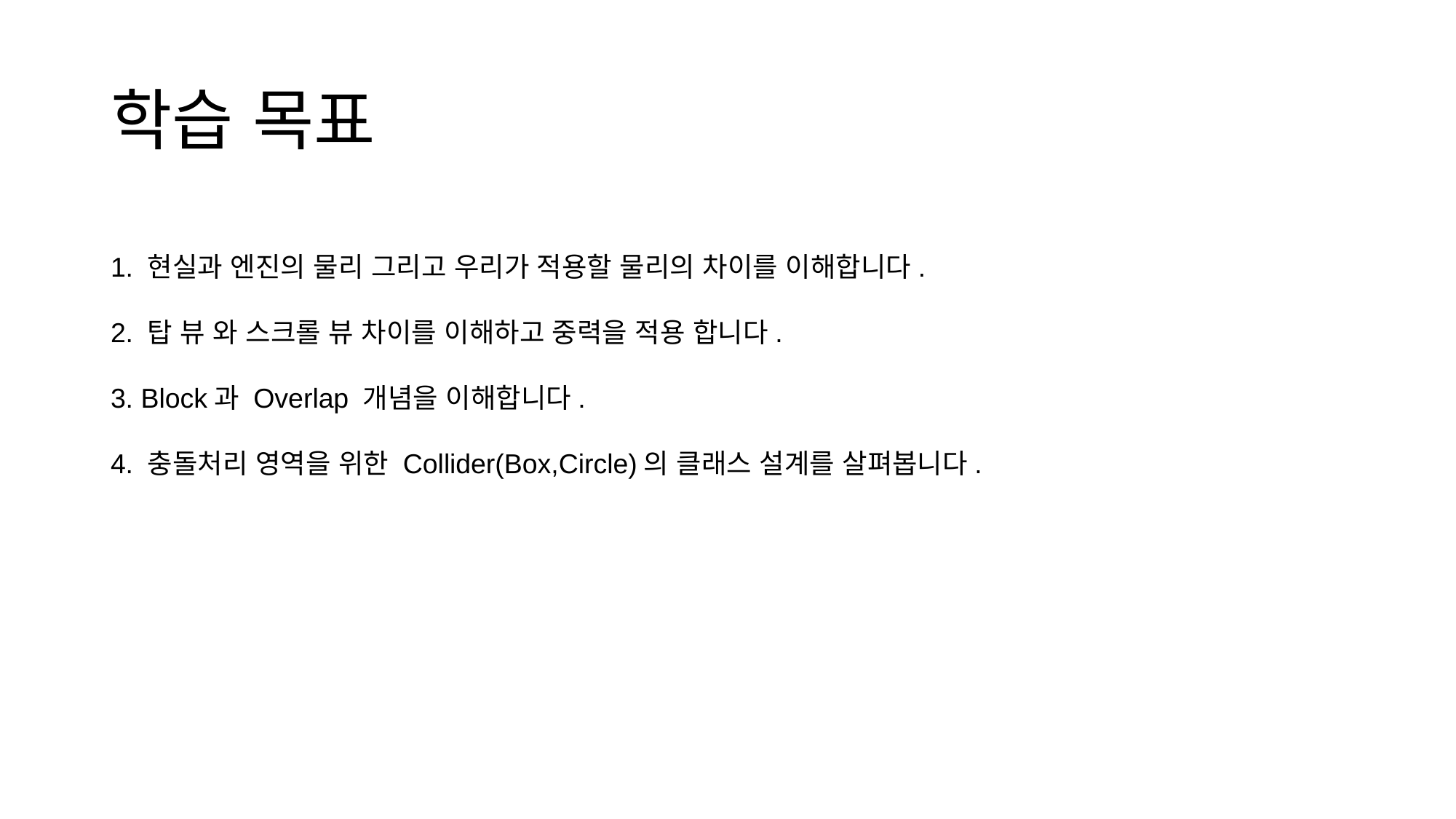

# 학습 목표
1. 현실과 엔진의 물리 그리고 우리가 적용할 물리의 차이를 이해합니다.

2. 탑 뷰 와 스크롤 뷰 차이를 이해하고 중력을 적용 합니다.

3. Block과 Overlap 개념을 이해합니다.

4. 충돌처리 영역을 위한 Collider(Box,Circle)의 클래스 설계를 살펴봅니다.